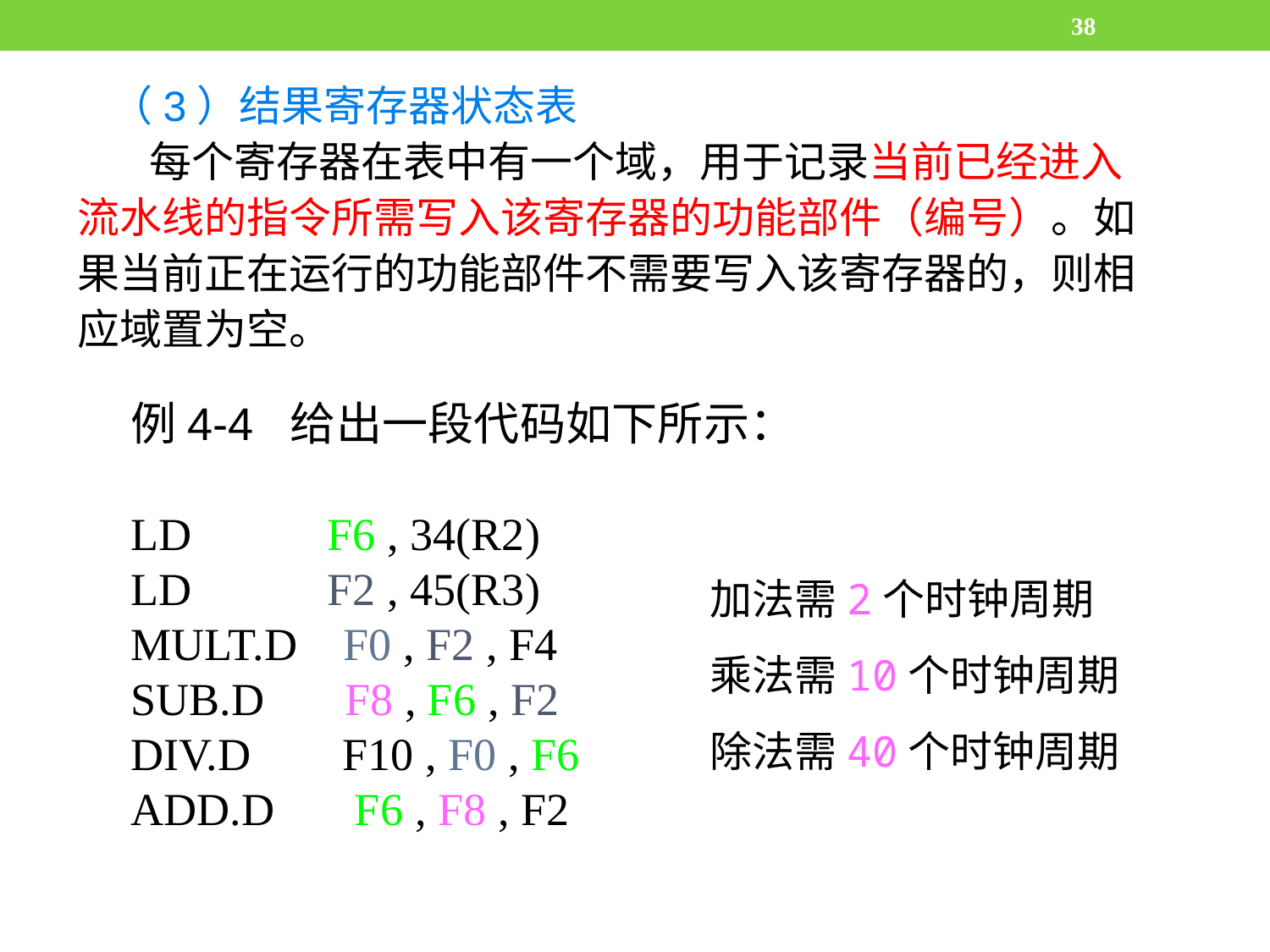

38
（3）结果寄存器状态表
   每个寄存器在表中有一个域，用于记录当前已经进入流水线的指令所需写入该寄存器的功能部件（编号）。如果当前正在运行的功能部件不需要写入该寄存器的，则相应域置为空。
例4-4  给出一段代码如下所示：

LD	         F6 , 34(R2)
LD	         F2 , 45(R3)
MULT.D    F0 , F2 , F4
SUB.D       F8 , F6 , F2
DIV.D        F10 , F0 , F6
ADD.D       F6 , F8 , F2
  加法需2个时钟周期
  乘法需10个时钟周期
  除法需40个时钟周期